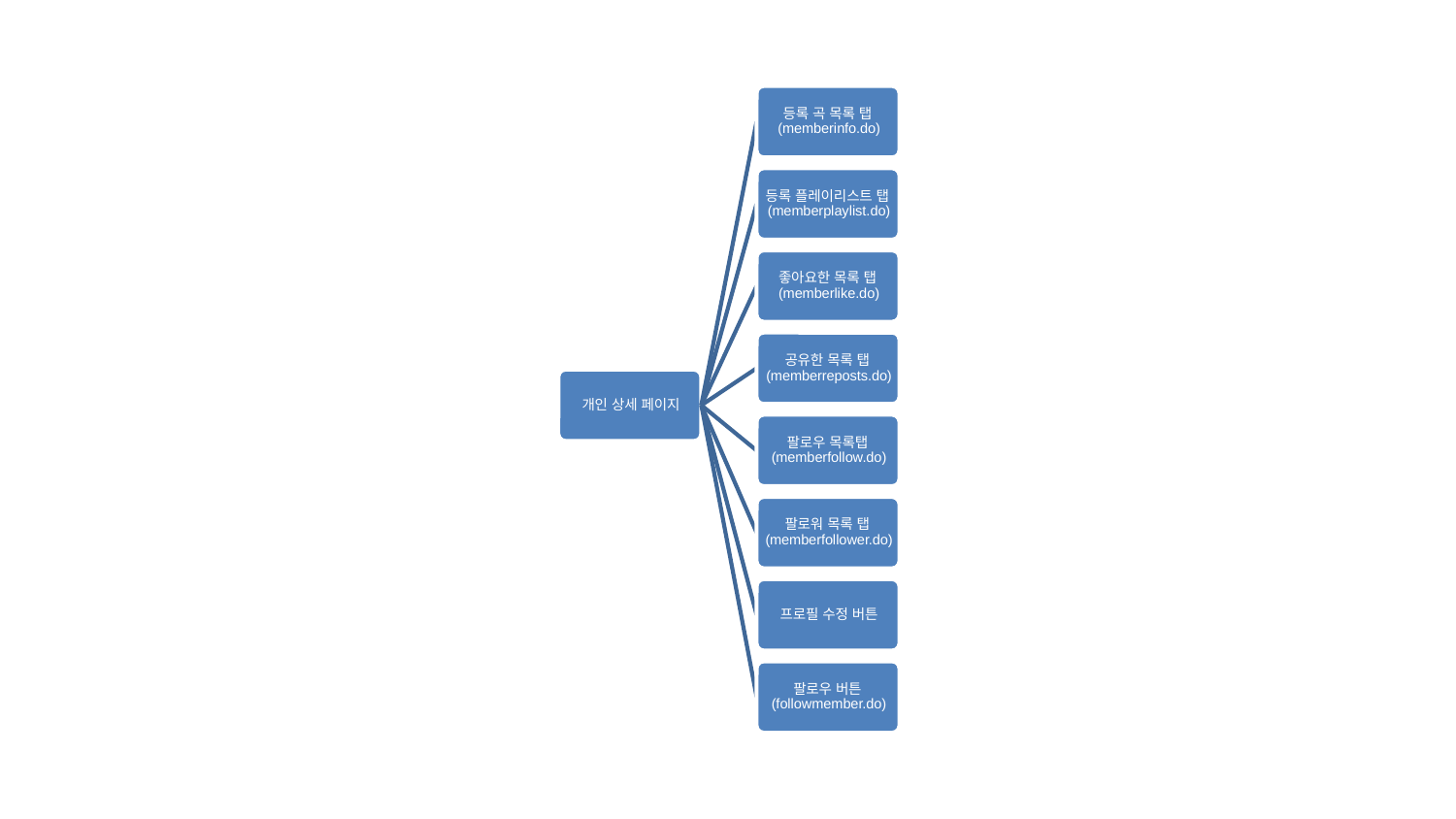

개인 상세 페이지

등록 곡 목록 탭(memberinfo.do)

등록 플레이리스트 탭(memberplaylist.do)

좋아요한 목록 탭(memberlike.do)

공유한 목록 탭(memberreposts.do)

팔로우 목록탭(memberfollow.do)

팔로워 목록 탭(memberfollower.do)

프로필 수정 버튼

팔로우 버튼(followmember.do)